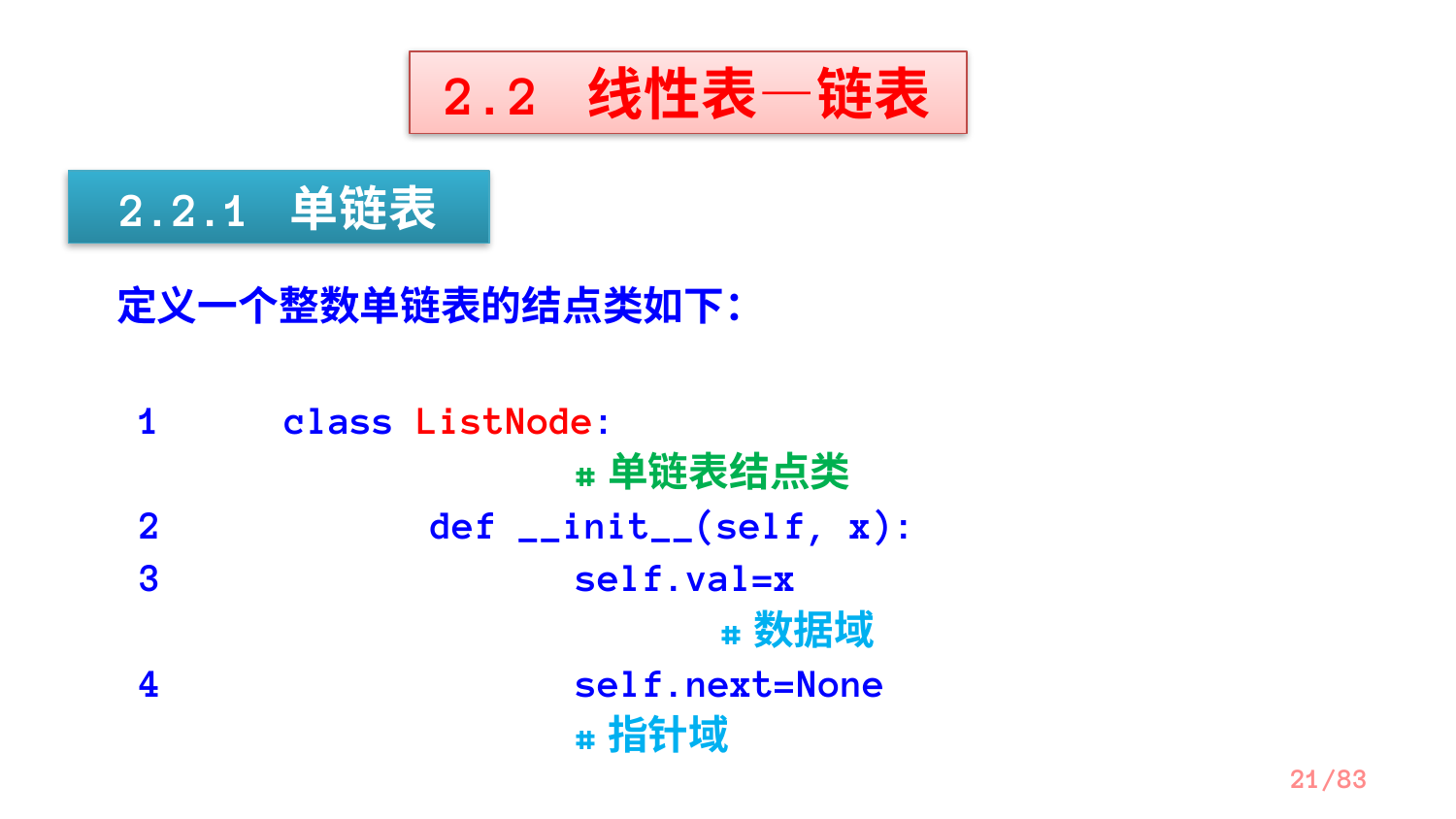

2.2 线性表—链表
2.2.1 单链表
定义一个整数单链表的结点类如下：
1 	class ListNode:								#单链表结点类
2		def __init__(self, x):
3			self.val=x								#数据域
4			self.next=None						#指针域
21/83